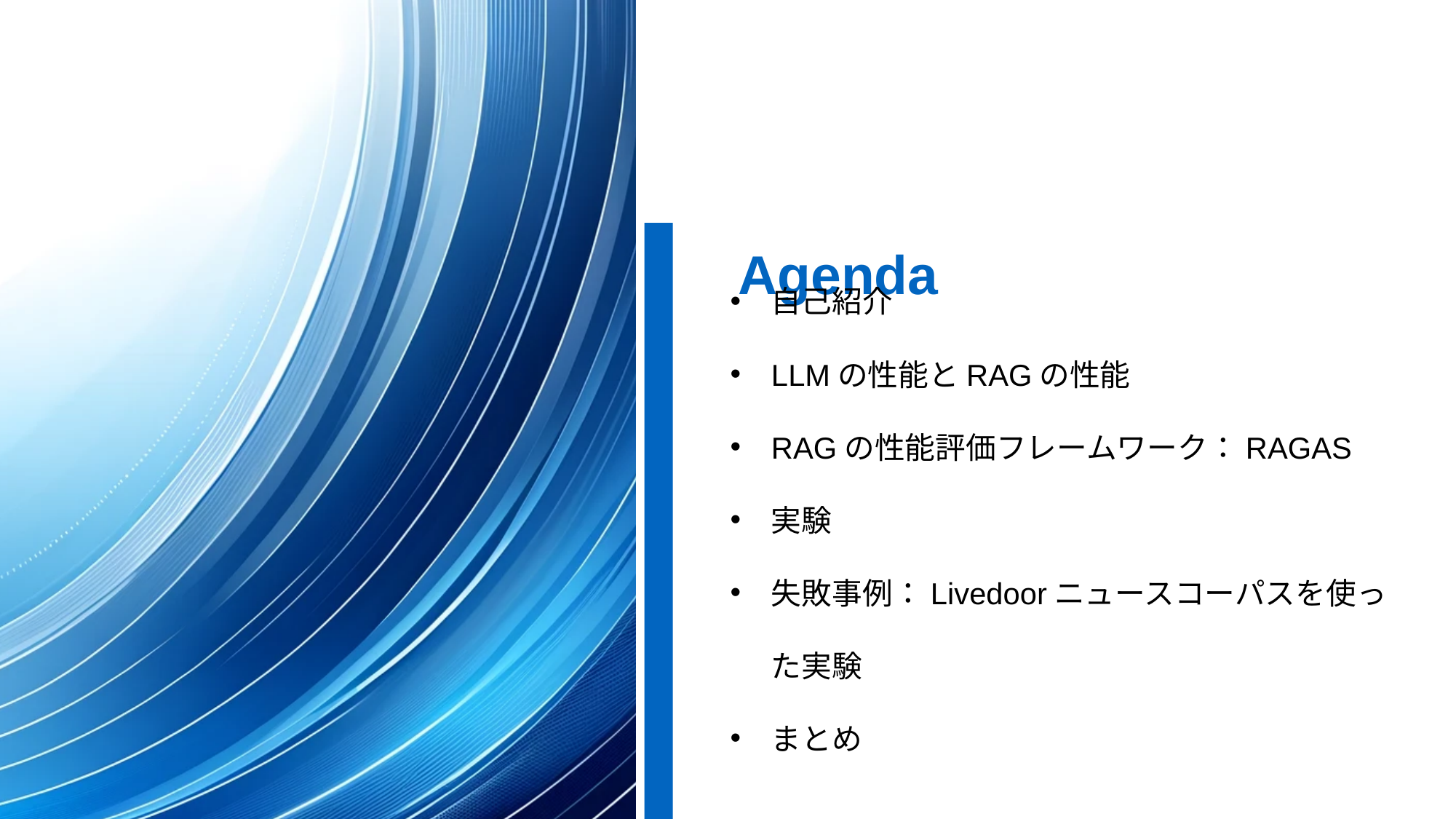

Agenda
自己紹介
LLMの性能とRAGの性能
RAGの性能評価フレームワーク：RAGAS
実験
失敗事例：Livedoorニュースコーパスを使った実験
まとめ